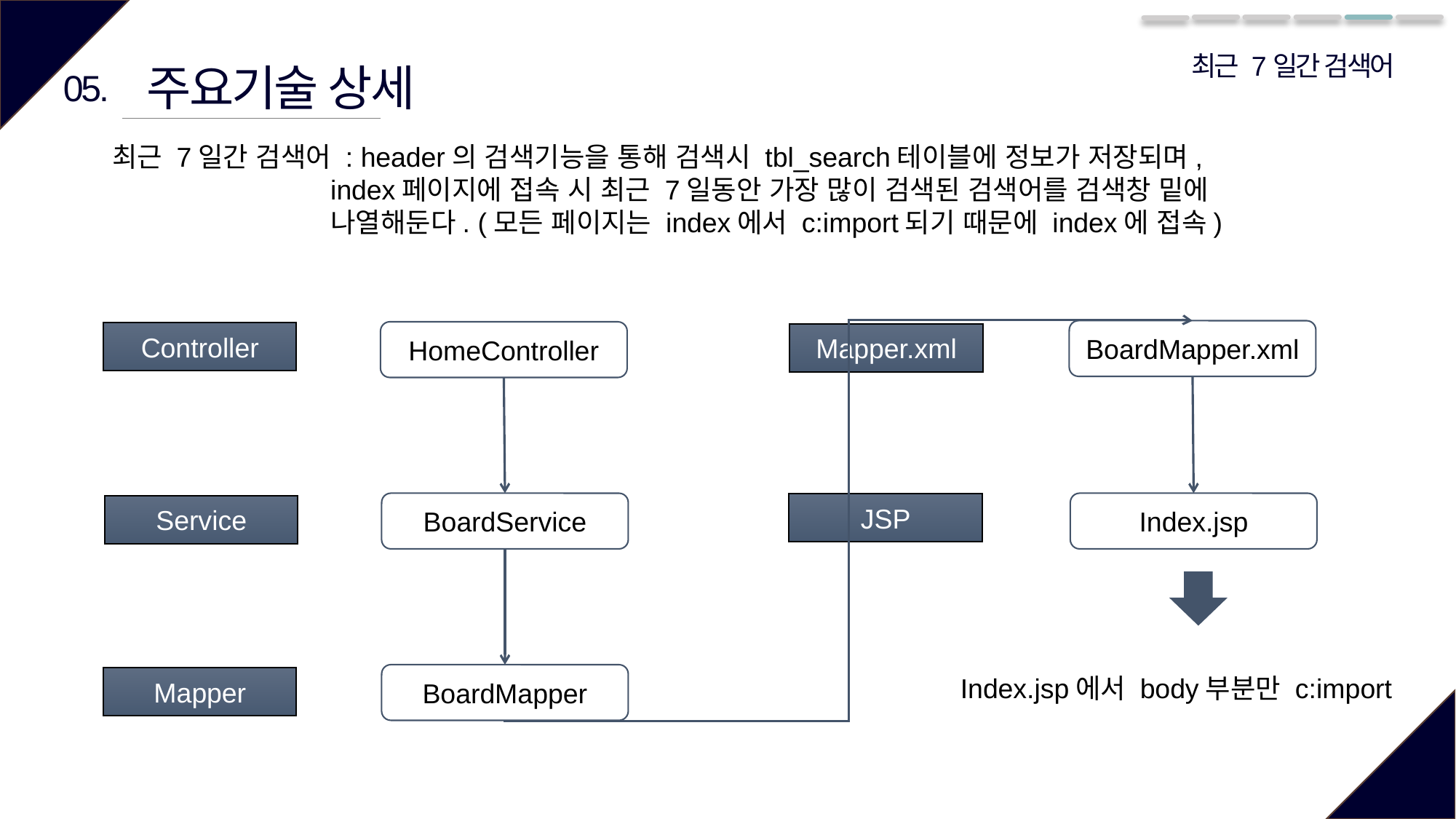

최근 7일간 검색어
주요기술 상세
05.
최근 7일간 검색어 : header의 검색기능을 통해 검색시 tbl_search테이블에 정보가 저장되며,
		index페이지에 접속 시 최근 7일동안 가장 많이 검색된 검색어를 검색창 밑에
		나열해둔다. (모든 페이지는 index에서 c:import되기 때문에 index에 접속)
BoardMapper.xml
HomeController
Controller
Mapper.xml
BoardService
Index.jsp
JSP
Service

BoardMapper
Index.jsp에서 body부분만 c:import
Mapper